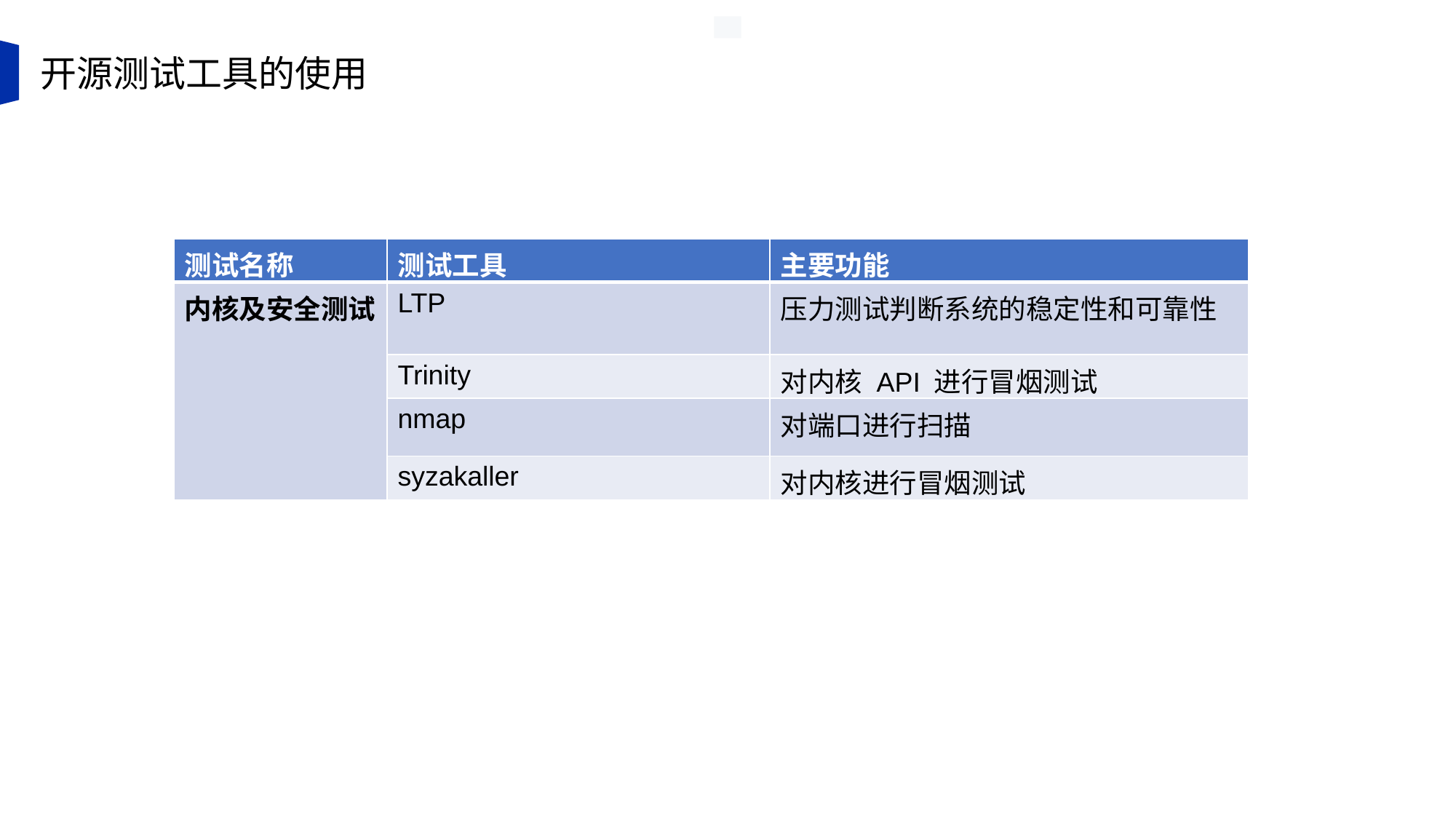

开源测试工具的使用

| 测试名称 | 测试工具 | 主要功能 |
| --- | --- | --- |
| 内核及安全测试 | LTP | 压力测试判断系统的稳定性和可靠性 |
|  | Trinity | 对内核 API 进行冒烟测试 |
|  | nmap | 对端口进行扫描 |
|  | syzakaller | 对内核进行冒烟测试 |